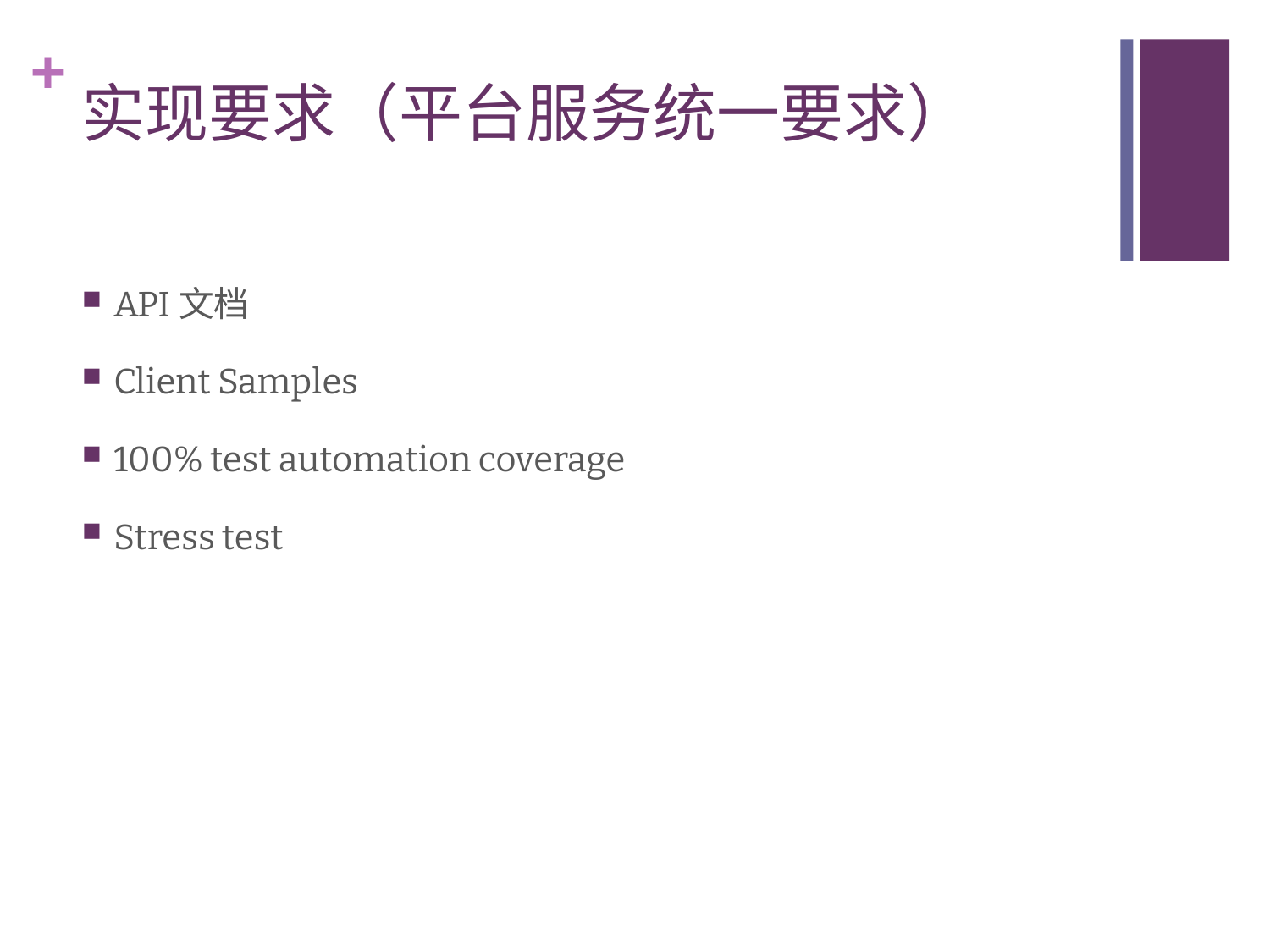

# 实现要求（平台服务统一要求）
API文档
Client Samples
100% test automation coverage
Stress test